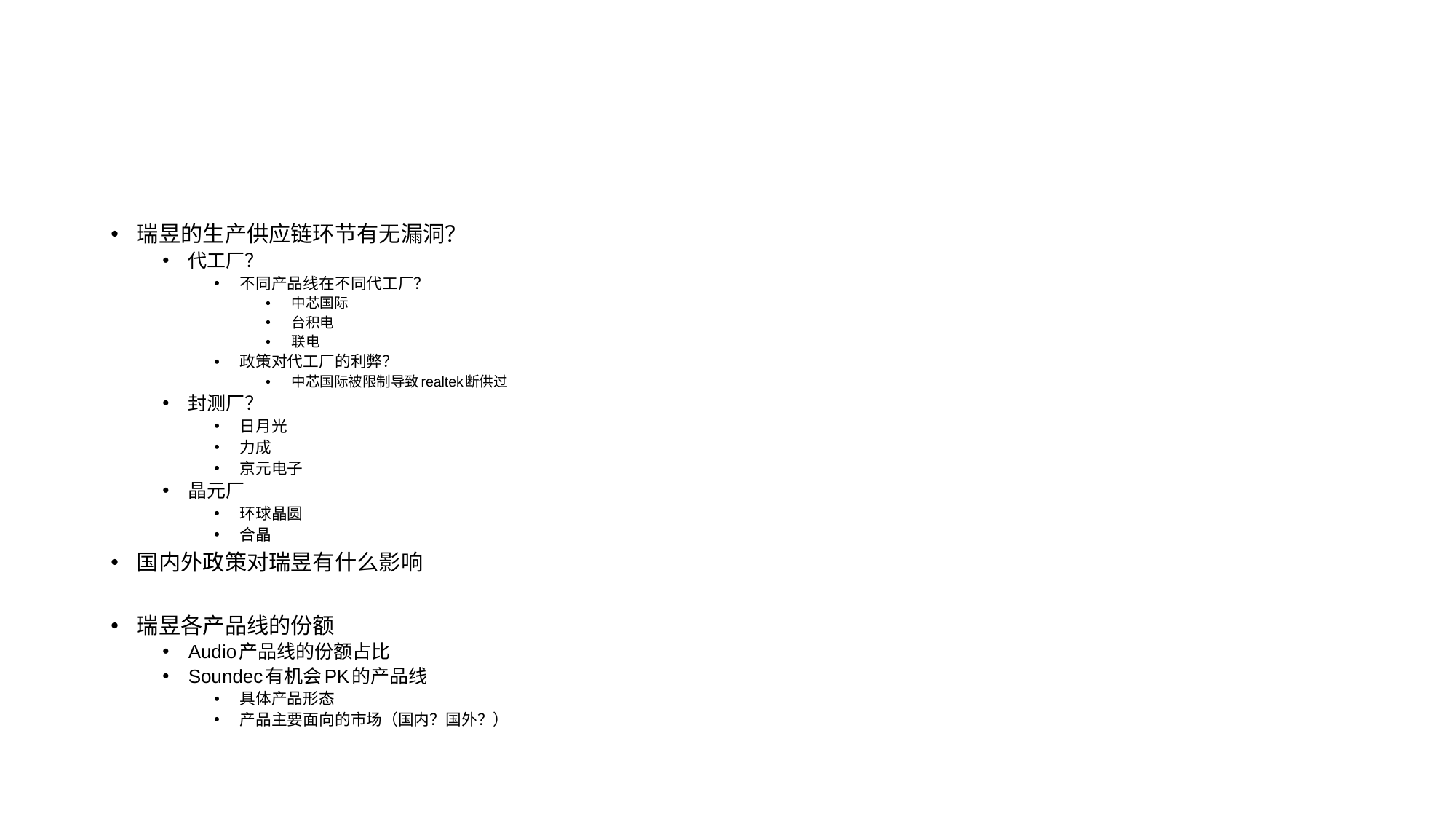

#
瑞昱的生产供应链环节有无漏洞？
代工厂？
不同产品线在不同代工厂？
中芯国际
台积电
联电
政策对代工厂的利弊？
中芯国际被限制导致realtek断供过
封测厂？
日月光
力成
京元电子
晶元厂
环球晶圆
合晶
国内外政策对瑞昱有什么影响

瑞昱各产品线的份额
Audio产品线的份额占比
Soundec有机会PK的产品线
具体产品形态
产品主要面向的市场（国内？国外？）